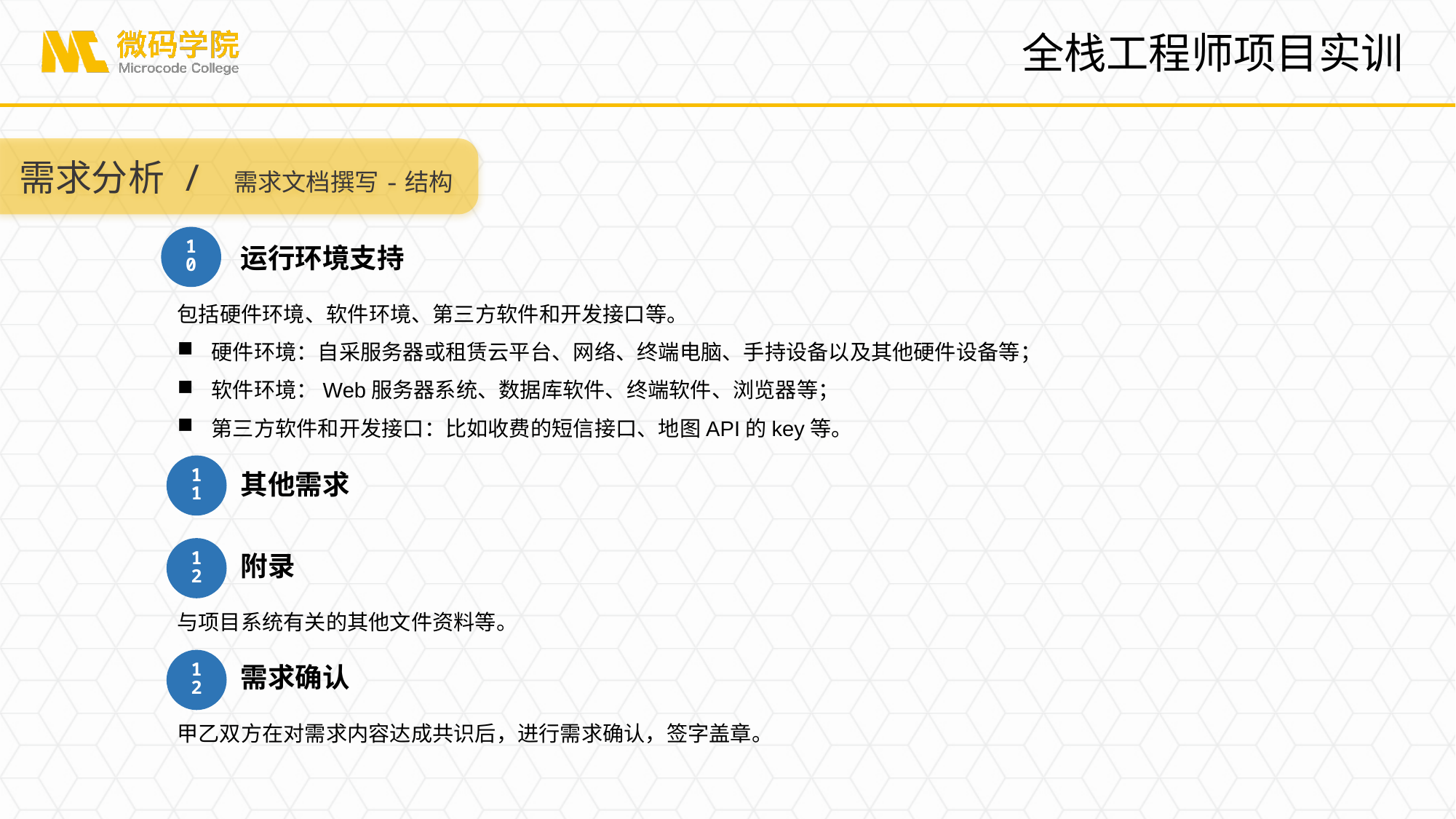

需求分析 / 需求文档撰写-结构
10
运行环境支持
包括硬件环境、软件环境、第三方软件和开发接口等。
硬件环境：自采服务器或租赁云平台、网络、终端电脑、手持设备以及其他硬件设备等；
软件环境：Web服务器系统、数据库软件、终端软件、浏览器等；
第三方软件和开发接口：比如收费的短信接口、地图API的key等。

11
其他需求
12
附录
与项目系统有关的其他文件资料等。
12
需求确认
甲乙双方在对需求内容达成共识后，进行需求确认，签字盖章。